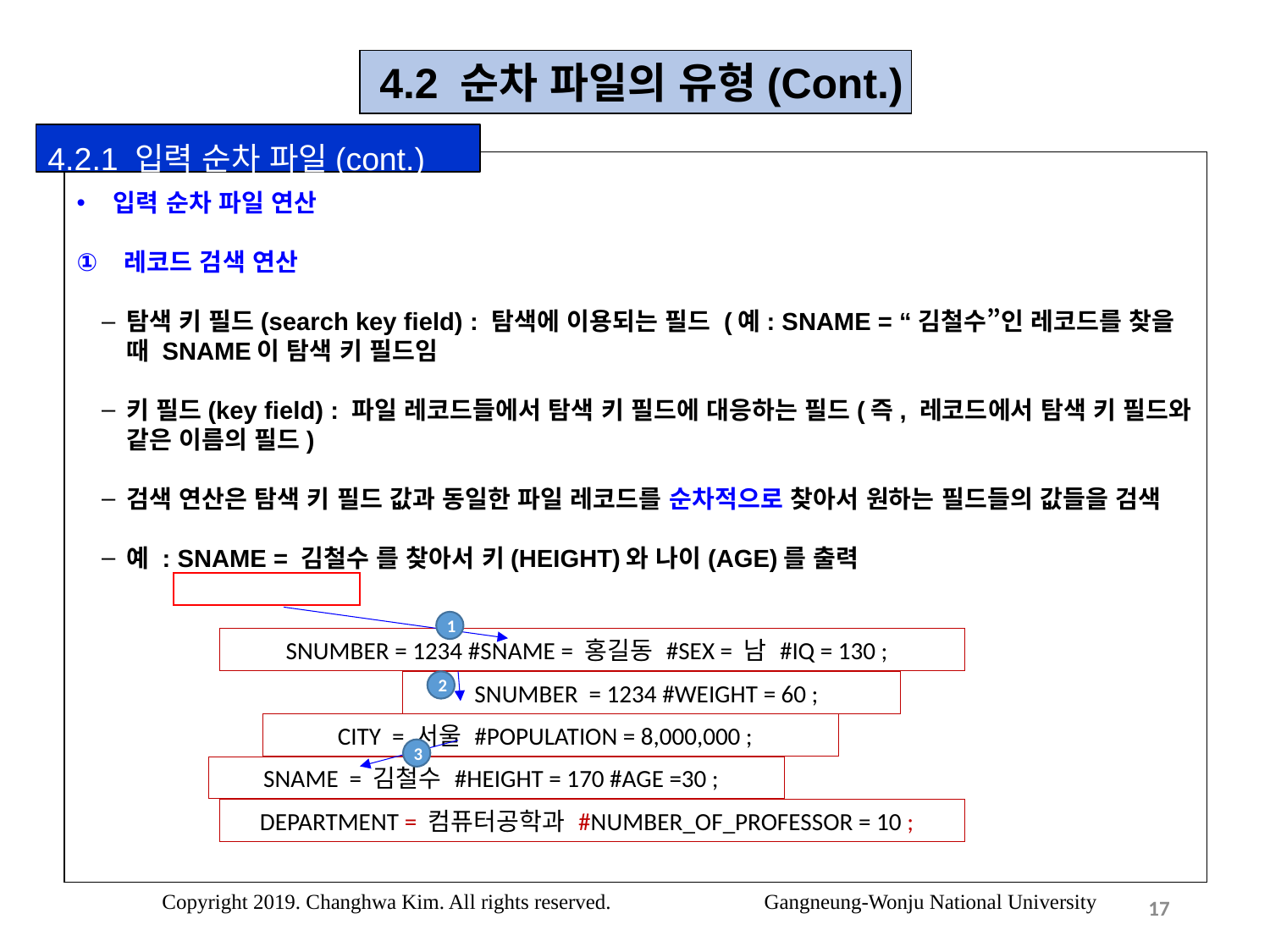

4.2 순차 파일의 유형(Cont.)
4.2.1 입력 순차 파일(cont.)

입력 순차 파일 연산

레코드 검색 연산

탐색 키 필드(search key field) : 탐색에 이용되는 필드 (예: SNAME = “김철수”인 레코드를 찾을 때 SNAME이 탐색 키 필드임

키 필드(key field) : 파일 레코드들에서 탐색 키 필드에 대응하는 필드(즉, 레코드에서 탐색 키 필드와 같은 이름의 필드)

검색 연산은 탐색 키 필드 값과 동일한 파일 레코드를 순차적으로 찾아서 원하는 필드들의 값들을 검색

예 : SNAME = 김철수 를 찾아서 키(HEIGHT)와 나이(AGE)를 출력

1
SNUMBER = 1234 #SNAME = 홍길동 #SEX = 남 #IQ = 130 ;
SNUMBER  = 1234 #WEIGHT = 60 ;
2
CITY  = 서울 #POPULATION = 8,000,000 ;
3
SNAME  = 김철수 #HEIGHT = 170 #AGE =30 ;
DEPARTMENT = 컴퓨터공학과 #NUMBER_OF_PROFESSOR = 10 ;
Copyright 2019. Changhwa Kim. All rights reserved.                             Gangneung-Wonju National University
17